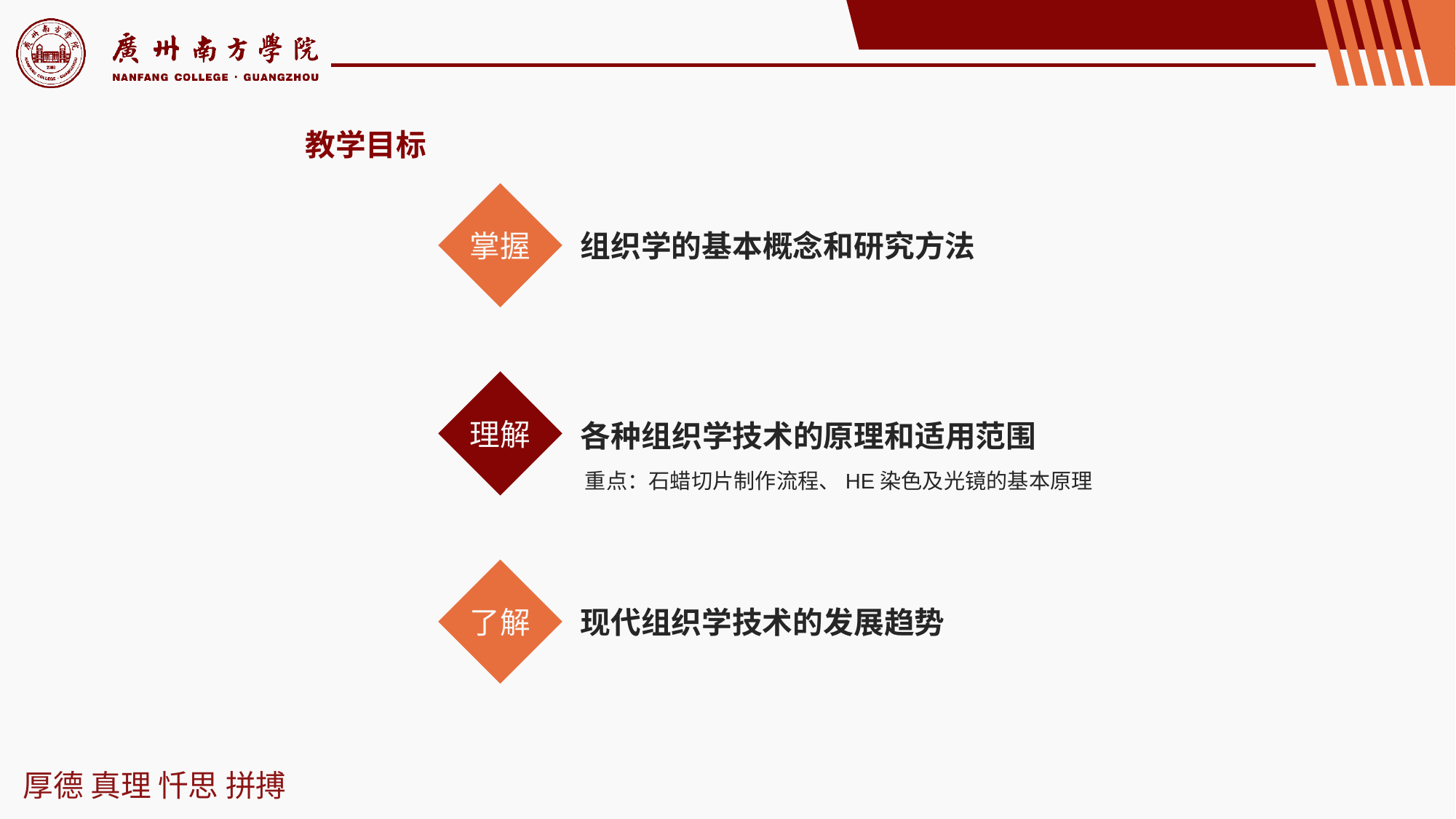

教学目标
掌握
组织学的基本概念和研究方法
理解
各种组织学技术的原理和适用范围
重点：石蜡切片制作流程、HE染色及光镜的基本原理
了解
现代组织学技术的发展趋势